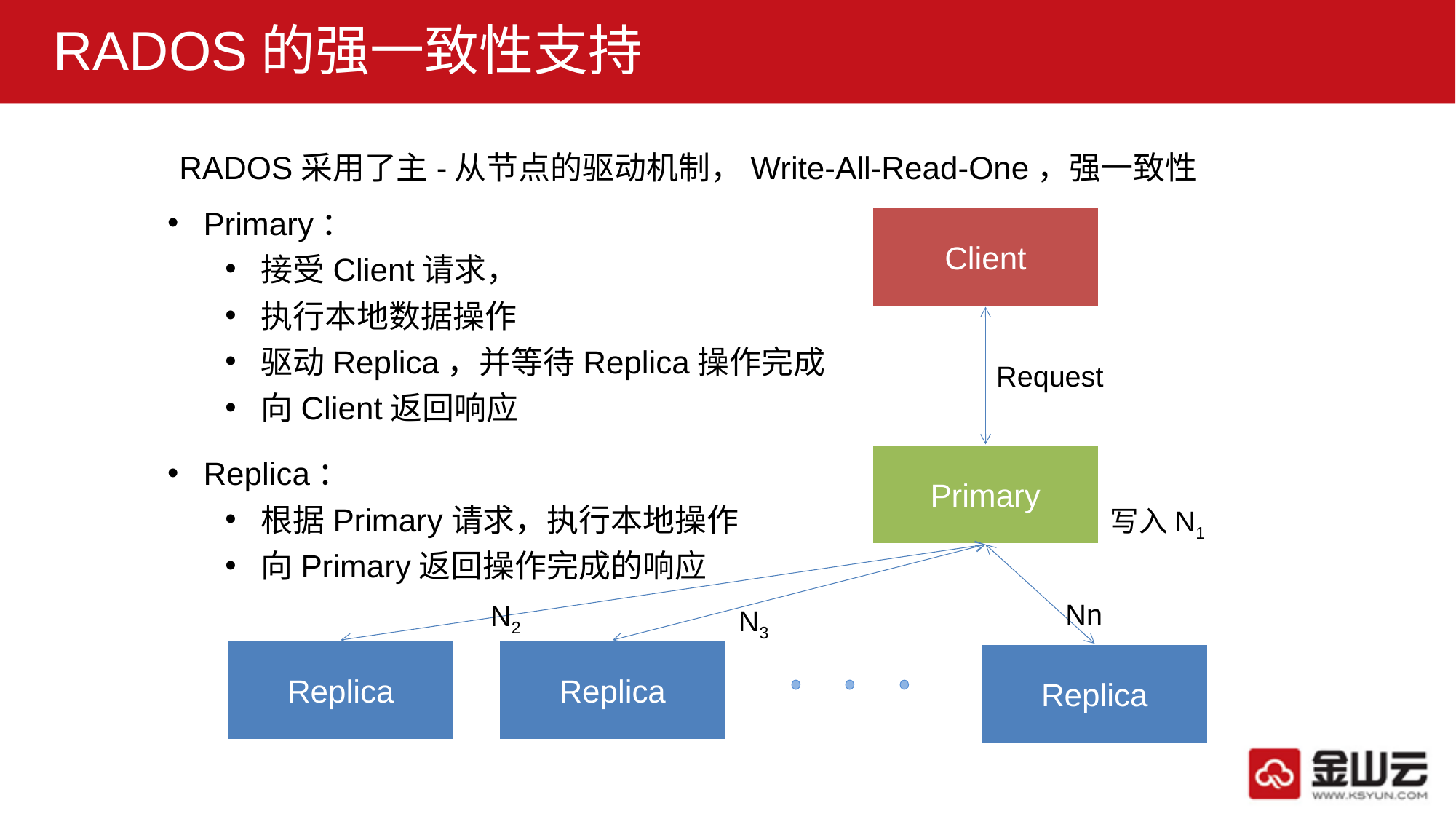

# RADOS的强一致性支持
RADOS采用了主-从节点的驱动机制，Write-All-Read-One，强一致性
Primary：
接受Client请求，
执行本地数据操作
驱动Replica，并等待Replica操作完成
向Client返回响应
Replica：
根据Primary请求，执行本地操作
向Primary返回操作完成的响应
Client
Request
Primary
写入N1
Nn
N2
N3
Replica
Replica
Replica